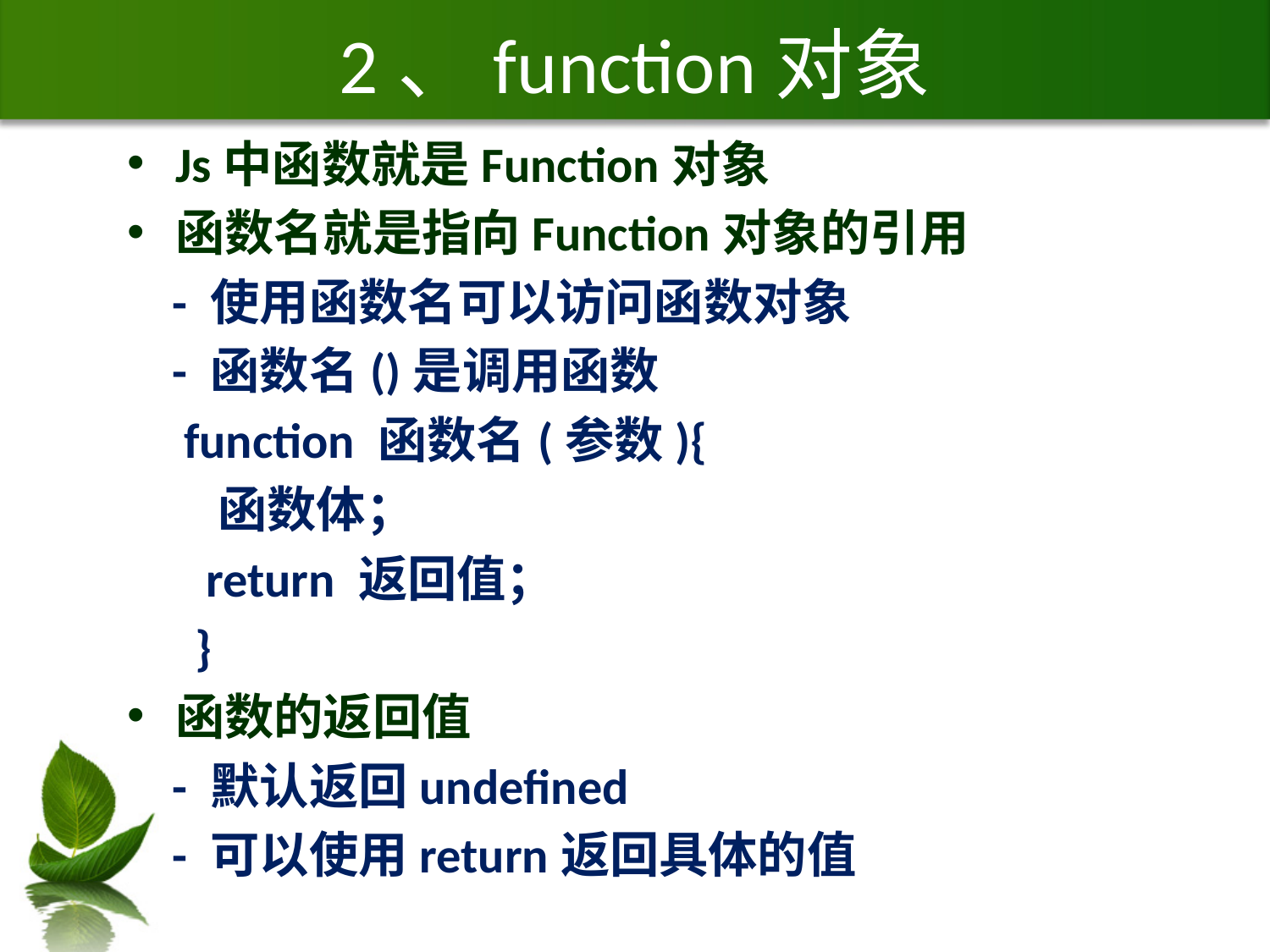

# 2、function对象
Js中函数就是Function对象
函数名就是指向Function对象的引用
    - 使用函数名可以访问函数对象
    - 函数名()是调用函数
     function 函数名(参数){
       函数体；
       return 返回值；
      }
函数的返回值
    - 默认返回undefined
    - 可以使用return返回具体的值